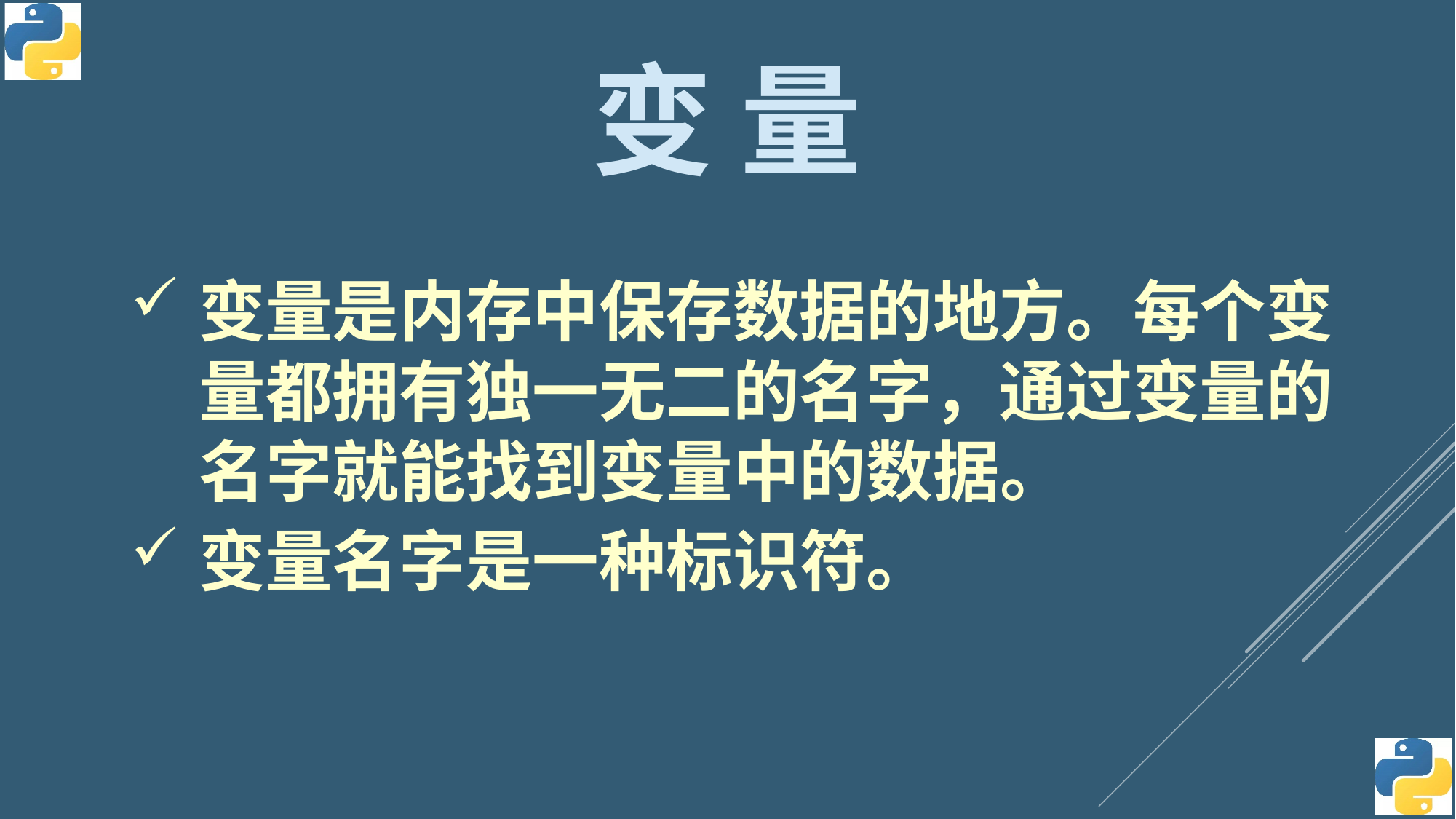

变 量
变量是内存中保存数据的地方。每个变量都拥有独一无二的名字，通过变量的名字就能找到变量中的数据。
变量名字是一种标识符。